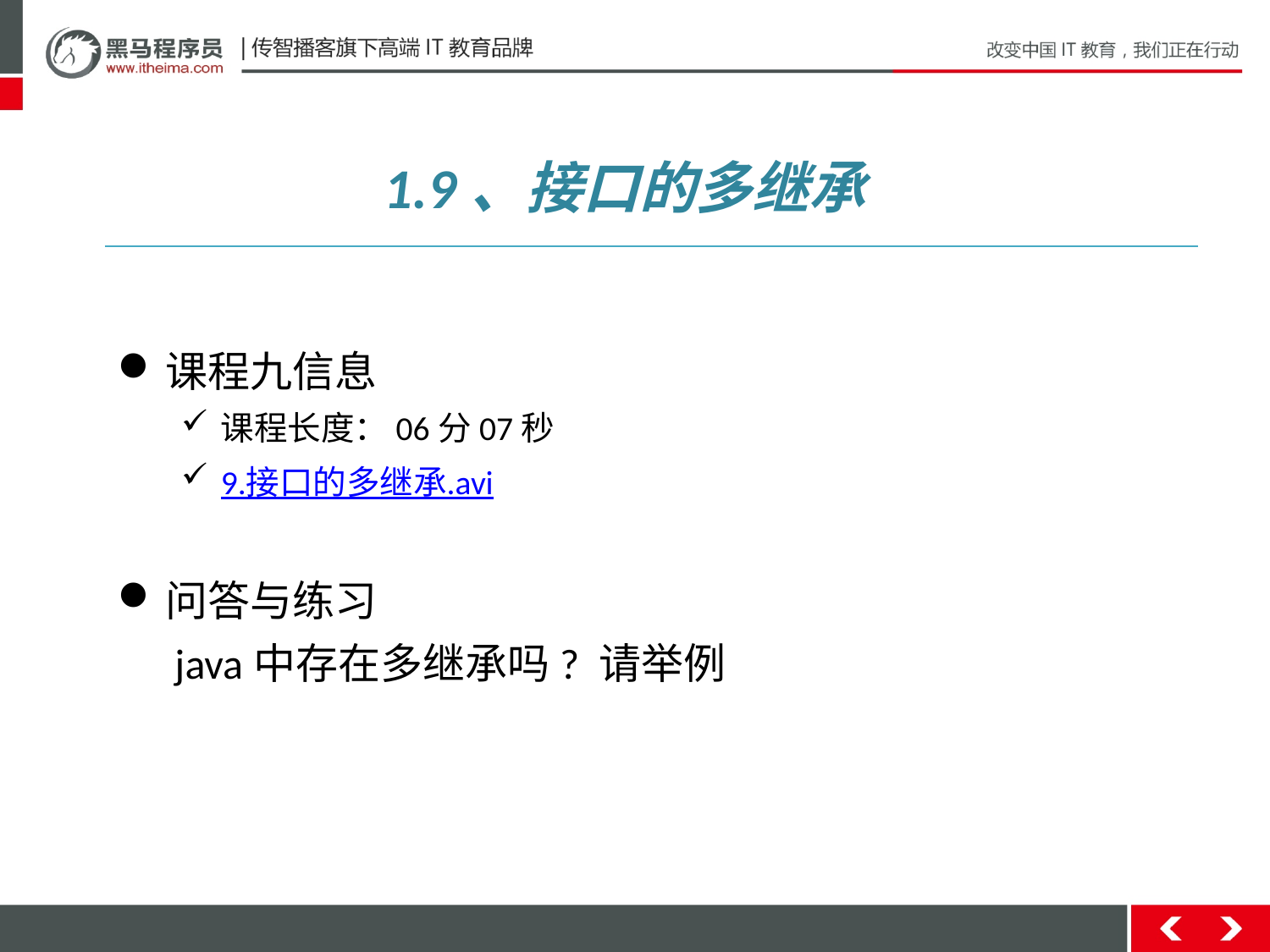

1.9、接口的多继承

课程九信息
课程长度：06分07秒
9.接口的多继承.avi

问答与练习
      java中存在多继承吗? 请举例